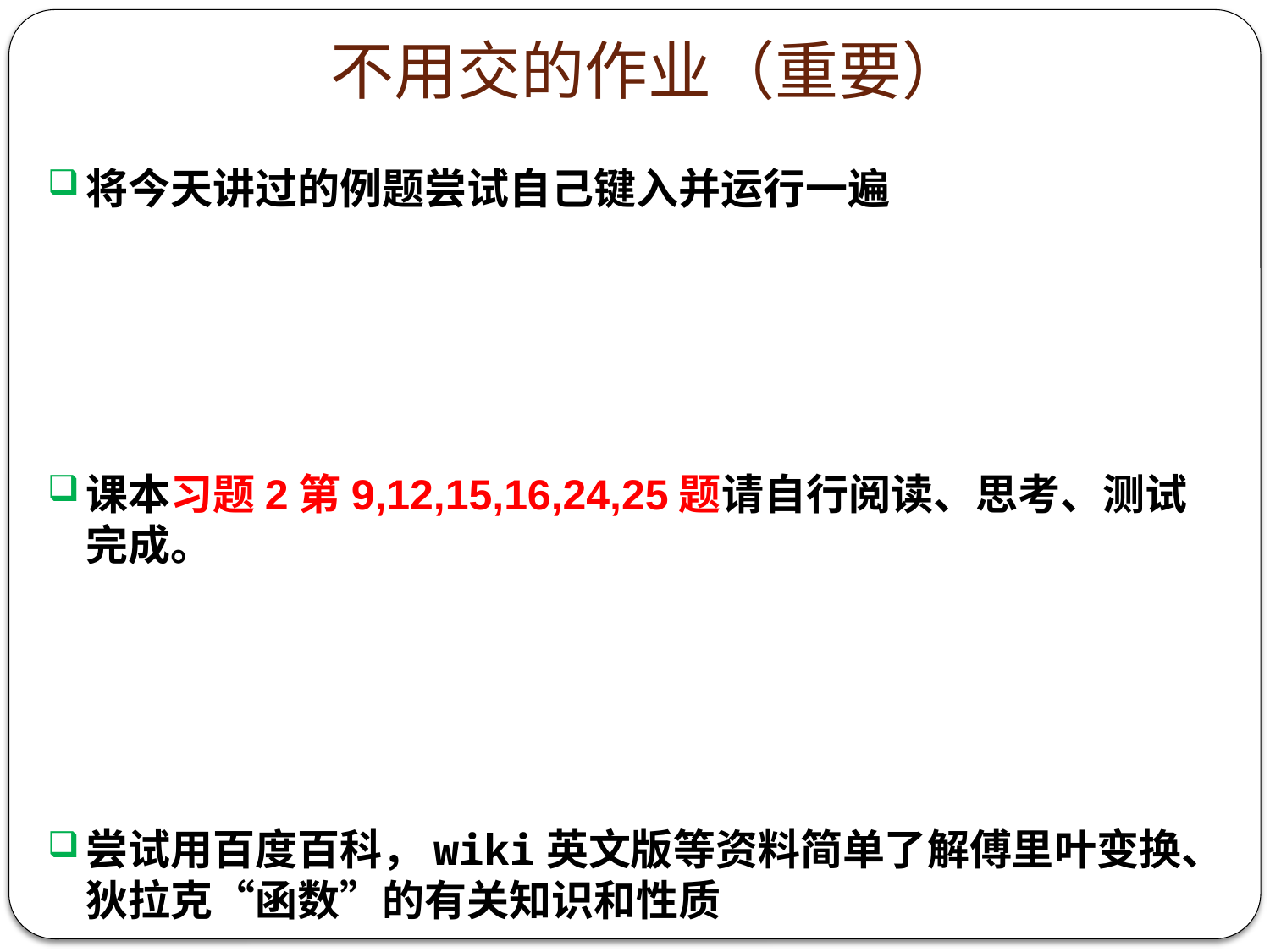

# 不用交的作业（重要）
将今天讲过的例题尝试自己键入并运行一遍

课本习题2第9,12,15,16,24,25题请自行阅读、思考、测试完成。

尝试用百度百科，wiki英文版等资料简单了解傅里叶变换、狄拉克“函数”的有关知识和性质